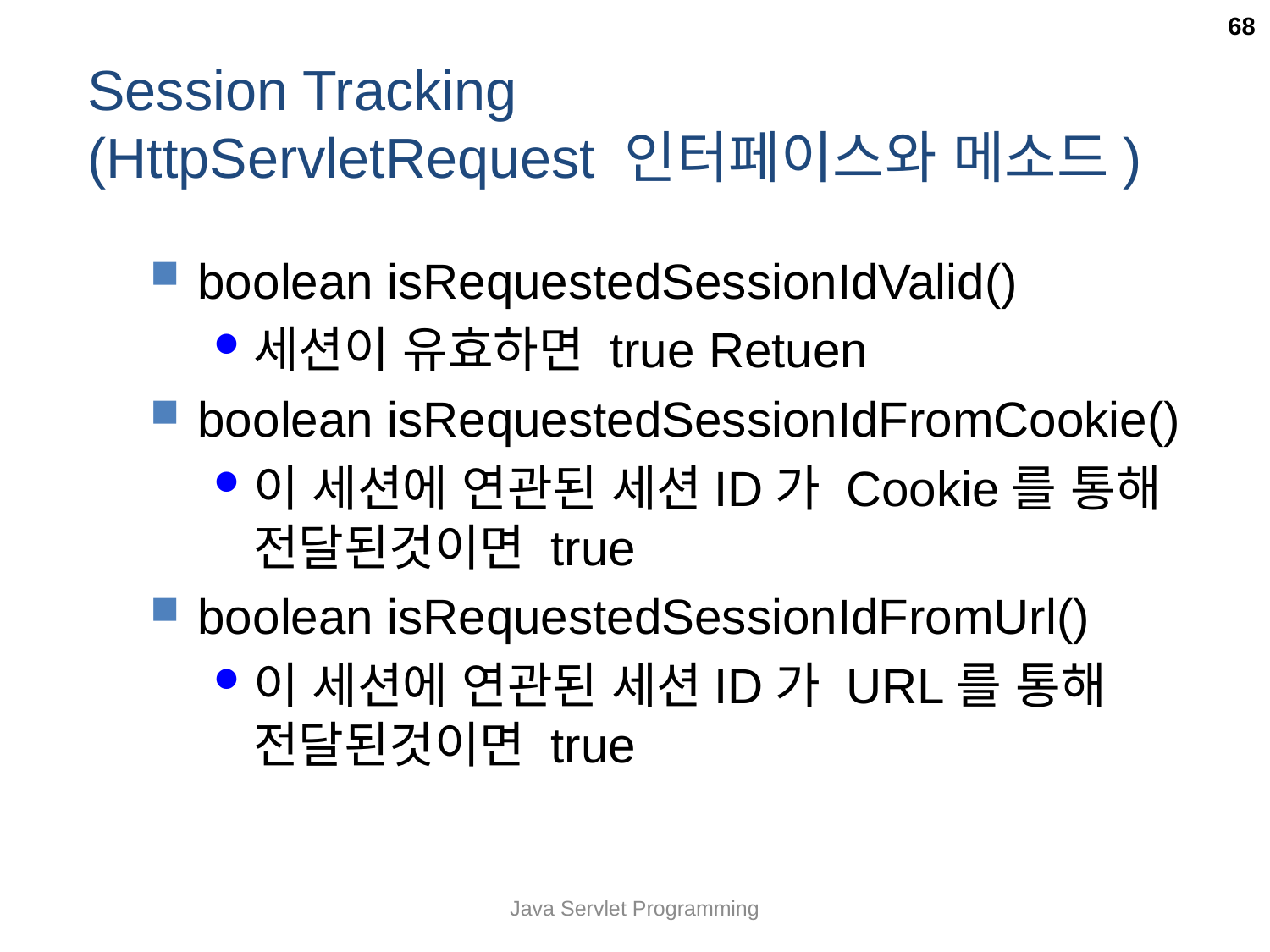

68
Session Tracking
(HttpServletRequest 인터페이스와 메소드)
boolean isRequestedSessionIdValid()
세션이 유효하면 true Retuen
boolean isRequestedSessionIdFromCookie()
이 세션에 연관된 세션ID가 Cookie를 통해 전달된것이면 true
boolean isRequestedSessionIdFromUrl()
이 세션에 연관된 세션ID가 URL를 통해 전달된것이면 true
Java Servlet Programming